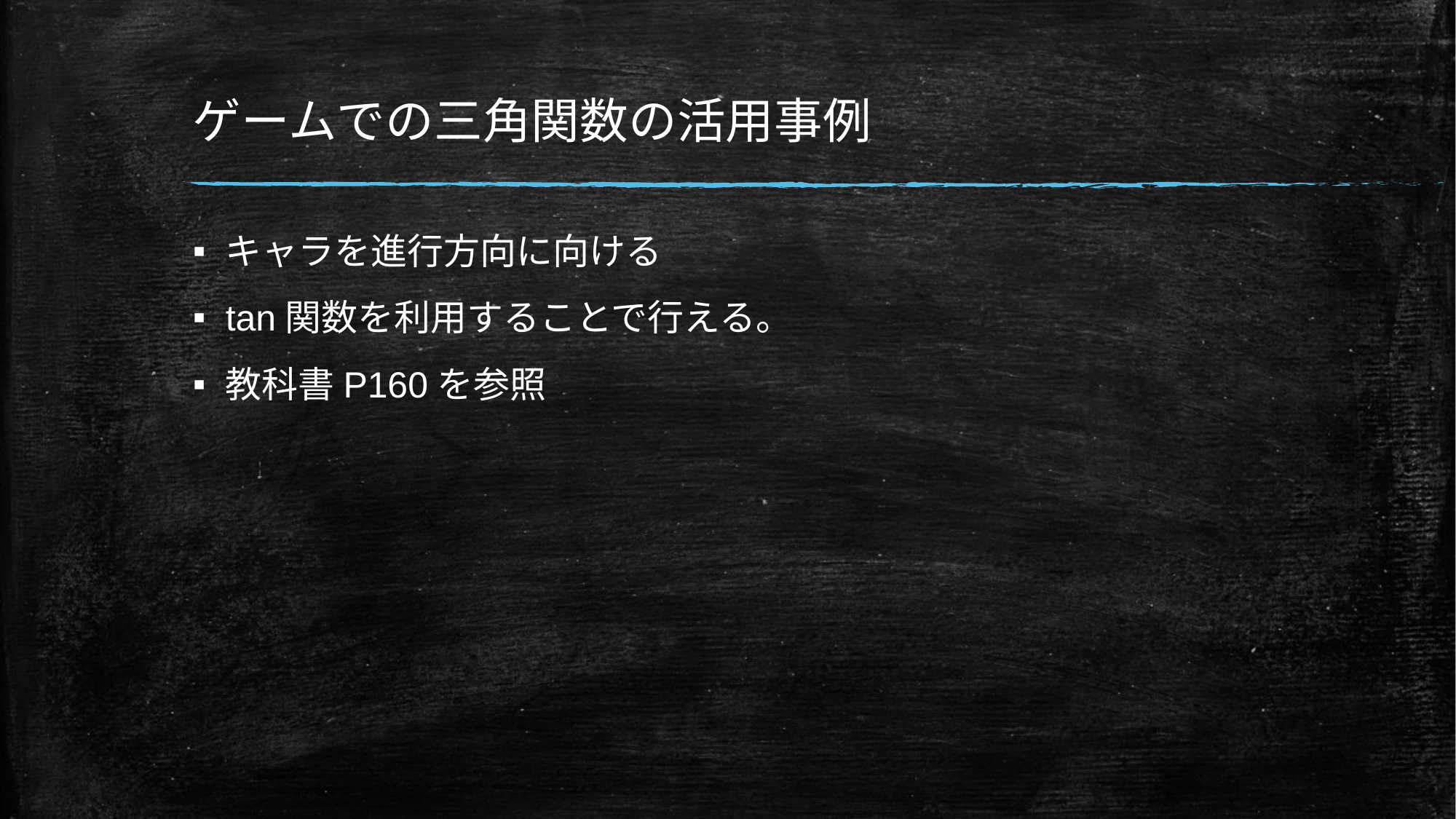

# ゲームでの三角関数の活用事例
キャラを進行方向に向ける
tan関数を利用することで行える。
教科書P160を参照